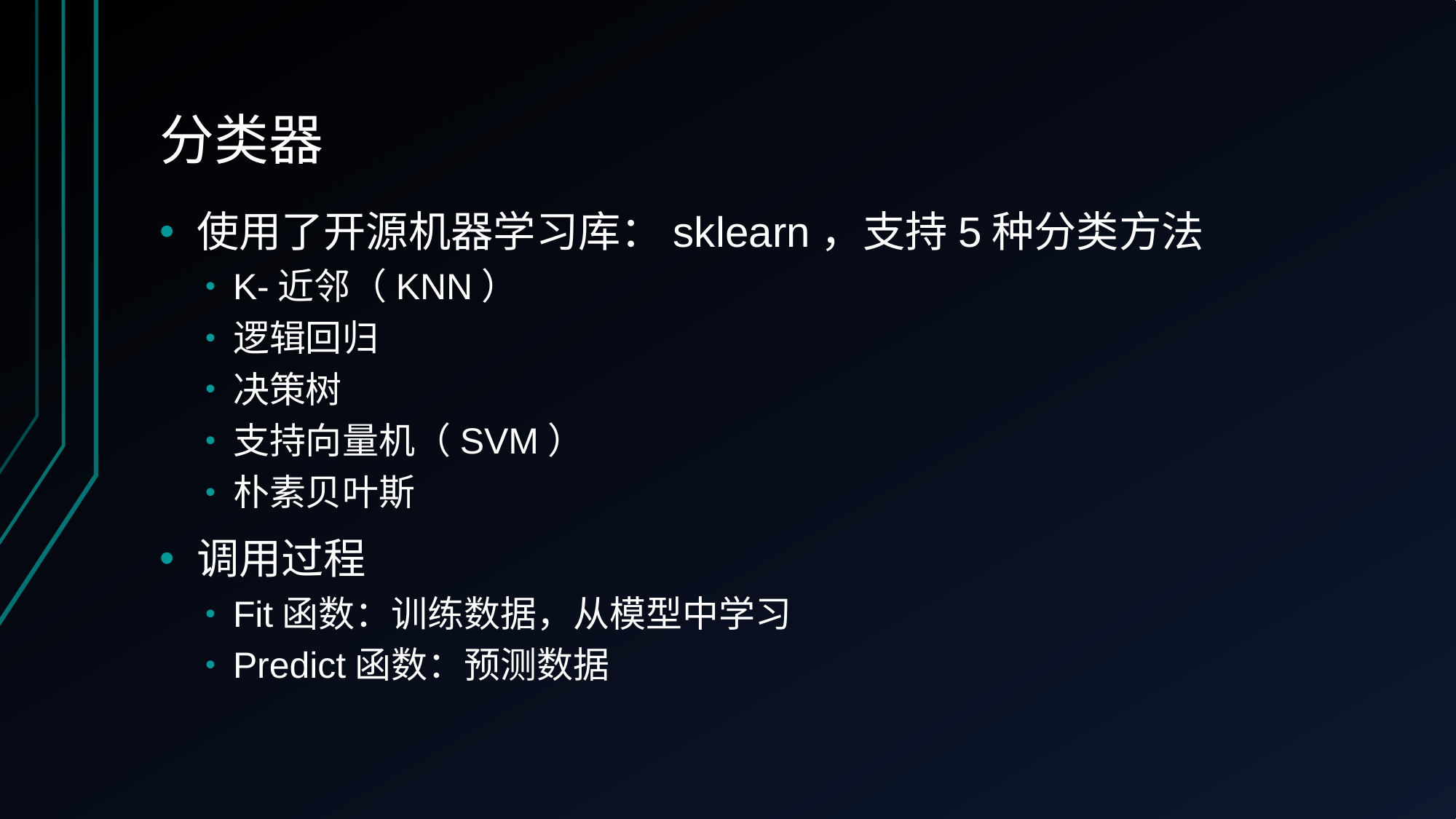

# 分类器
使用了开源机器学习库：sklearn，支持5种分类方法
K-近邻（KNN）
逻辑回归
决策树
支持向量机（SVM）
朴素贝叶斯
调用过程
Fit函数：训练数据，从模型中学习
Predict函数：预测数据